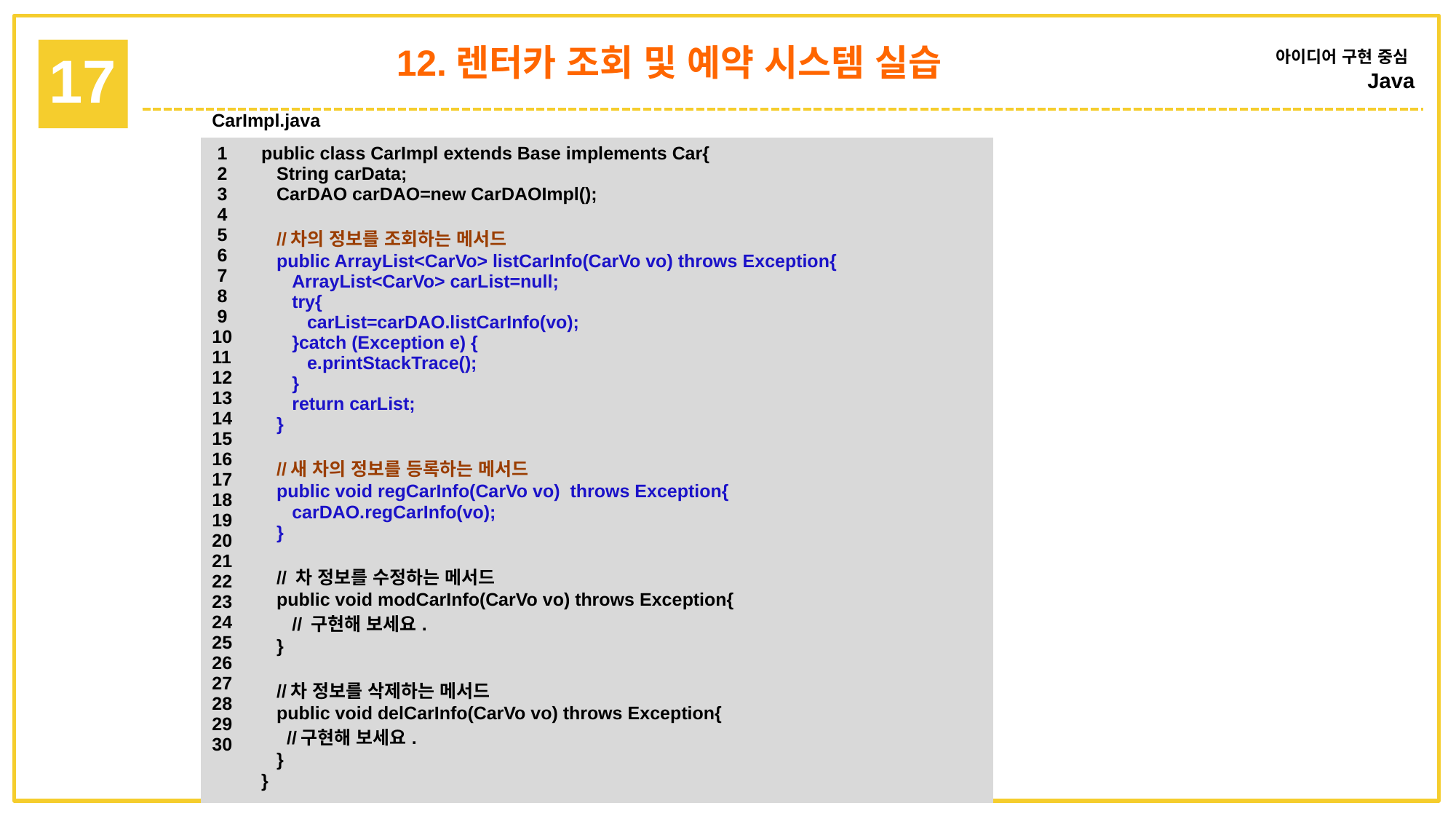

12.렌터카 조회 및 예약 시스템 실습
아이디어 구현 중심
Java
17

| CarImpl.java |  |
| --- | --- |
| 1 2 3 4 5 6 7 8 9 10 11 12 13 14 15 16 17 18 19 20 21 22 23 24 25 26 27 28 29 30 | public class CarImpl extends Base implements Car{ String carData; CarDAO carDAO=new CarDAOImpl(); //차의 정보를 조회하는 메서드 public ArrayList<CarVo> listCarInfo(CarVo vo) throws Exception{ ArrayList<CarVo> carList=null; try{ carList=carDAO.listCarInfo(vo); }catch (Exception e) { e.printStackTrace(); } return carList; } //새 차의 정보를 등록하는 메서드 public void regCarInfo(CarVo vo) throws Exception{ carDAO.regCarInfo(vo); } // 차 정보를 수정하는 메서드 public void modCarInfo(CarVo vo) throws Exception{ // 구현해 보세요. } //차 정보를 삭제하는 메서드 public void delCarInfo(CarVo vo) throws Exception{ //구현해 보세요. } } |